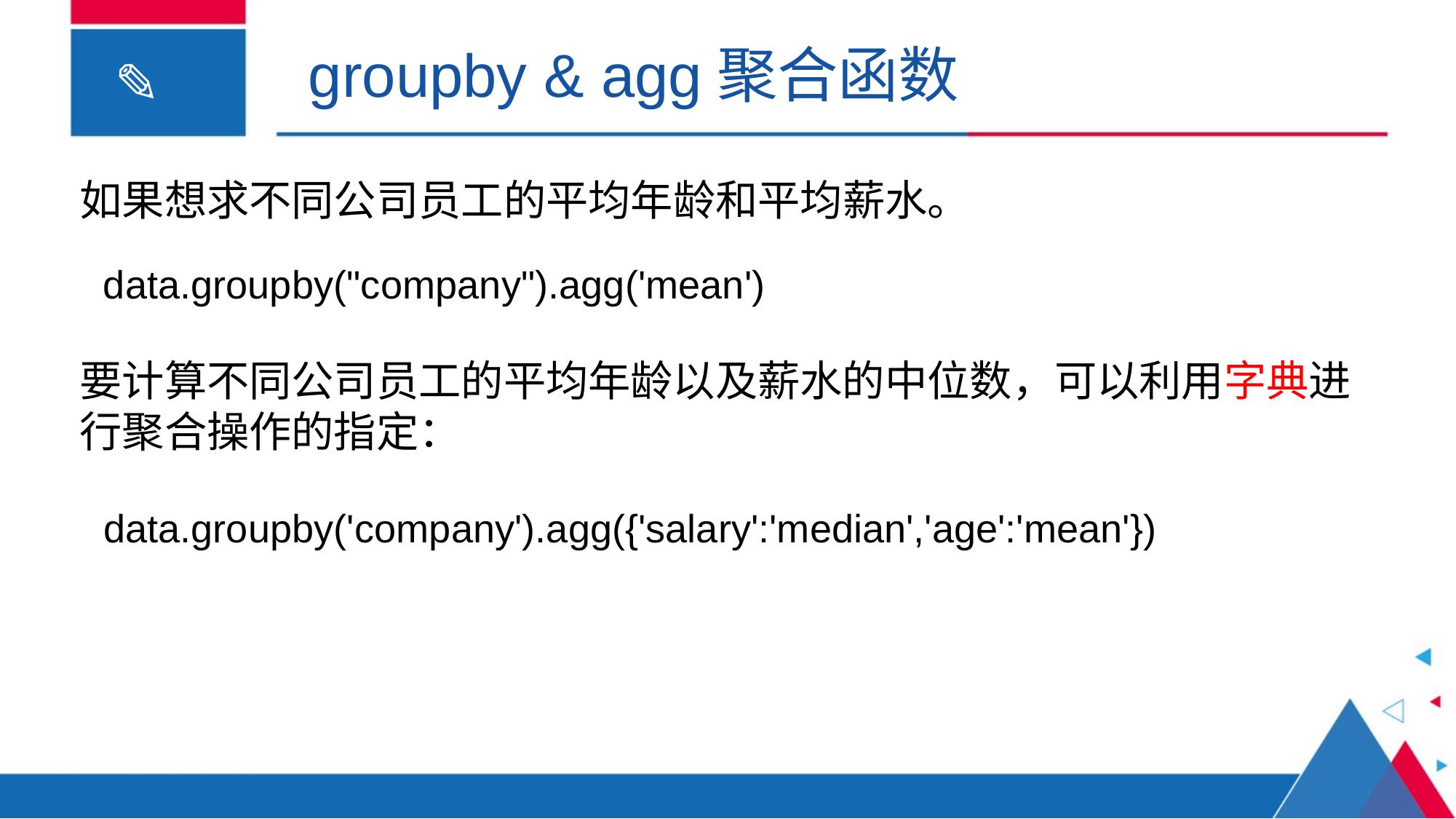

groupby & agg聚合函数
如果想求不同公司员工的平均年龄和平均薪水。
data.groupby("company").agg('mean')
要计算不同公司员工的平均年龄以及薪水的中位数，可以利用字典进行聚合操作的指定：
data.groupby('company').agg({'salary':'median','age':'mean'})